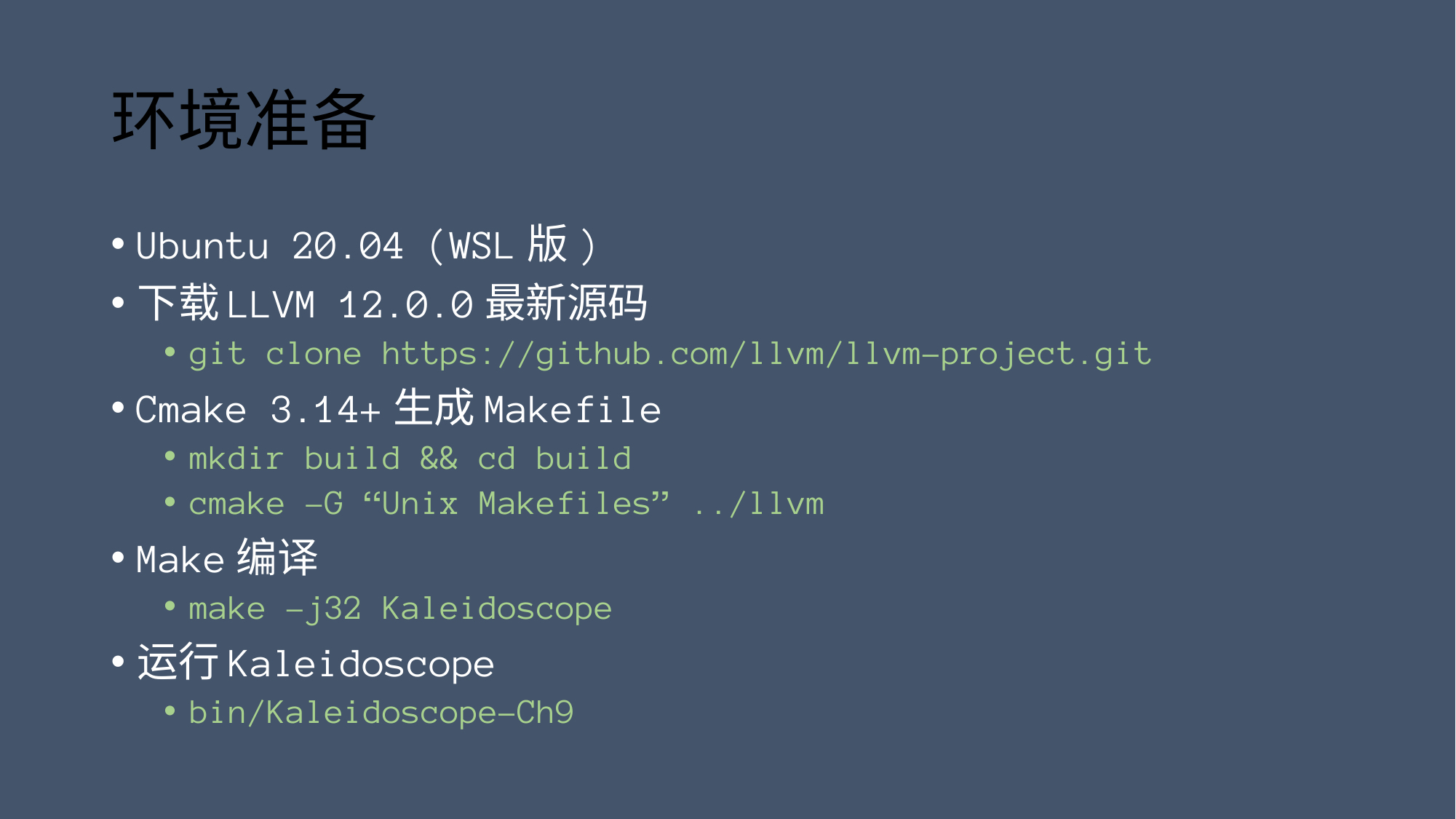

# 环境准备
Ubuntu 20.04 (WSL版)
下载LLVM 12.0.0最新源码
git clone https://github.com/llvm/llvm-project.git
Cmake 3.14+生成Makefile
mkdir build && cd build
cmake –G “Unix Makefiles” ../llvm
Make编译
make –j32 Kaleidoscope
运行Kaleidoscope
bin/Kaleidoscope-Ch9